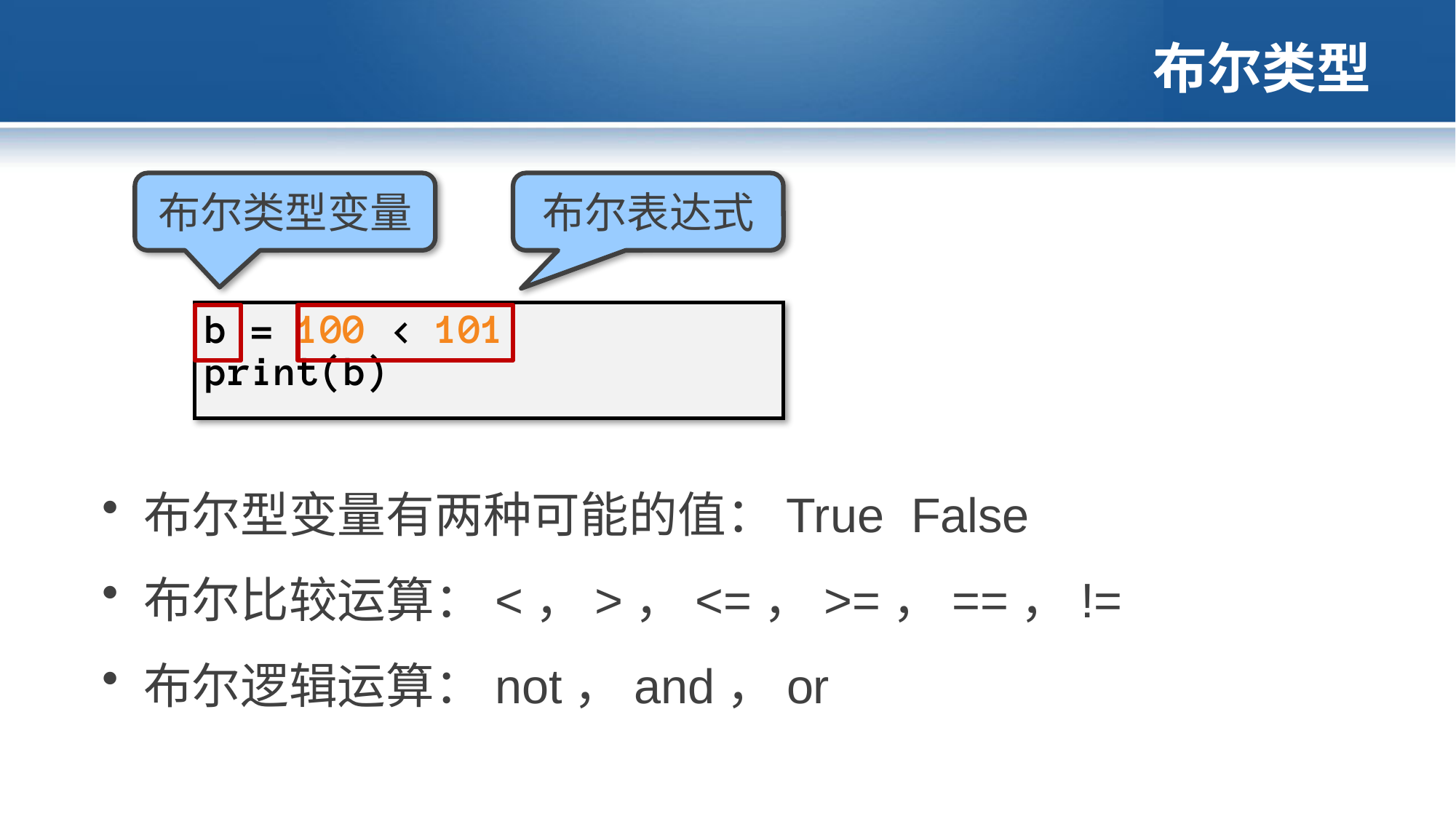

# 布尔类型
布尔类型变量
布尔表达式
| b = 100 < 101 print(b) |
| --- |

布尔型变量有两种可能的值：True  False
布尔比较运算：<，>，<=，>=，==，!=
布尔逻辑运算：not，and，or